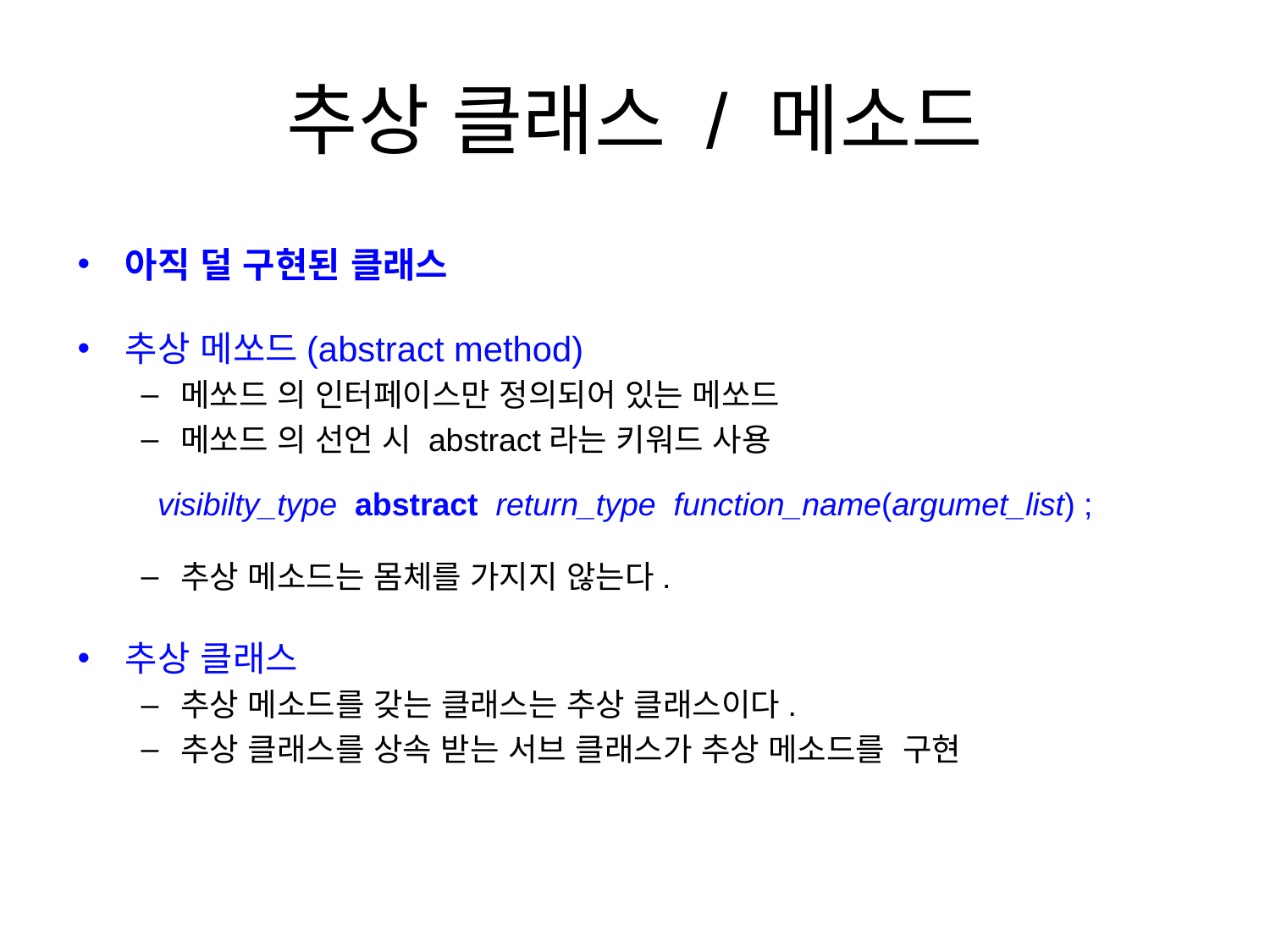

# 추상 클래스 / 메소드
아직 덜 구현된 클래스

추상 메쏘드(abstract method)
메쏘드 의 인터페이스만 정의되어 있는 메쏘드
메쏘드 의 선언 시 abstract라는 키워드 사용

         visibilty_type  abstract  return_type  function_name(argumet_list) ;

추상 메소드는 몸체를 가지지 않는다.

추상 클래스
추상 메소드를 갖는 클래스는 추상 클래스이다.
추상 클래스를 상속 받는 서브 클래스가 추상 메소드를  구현